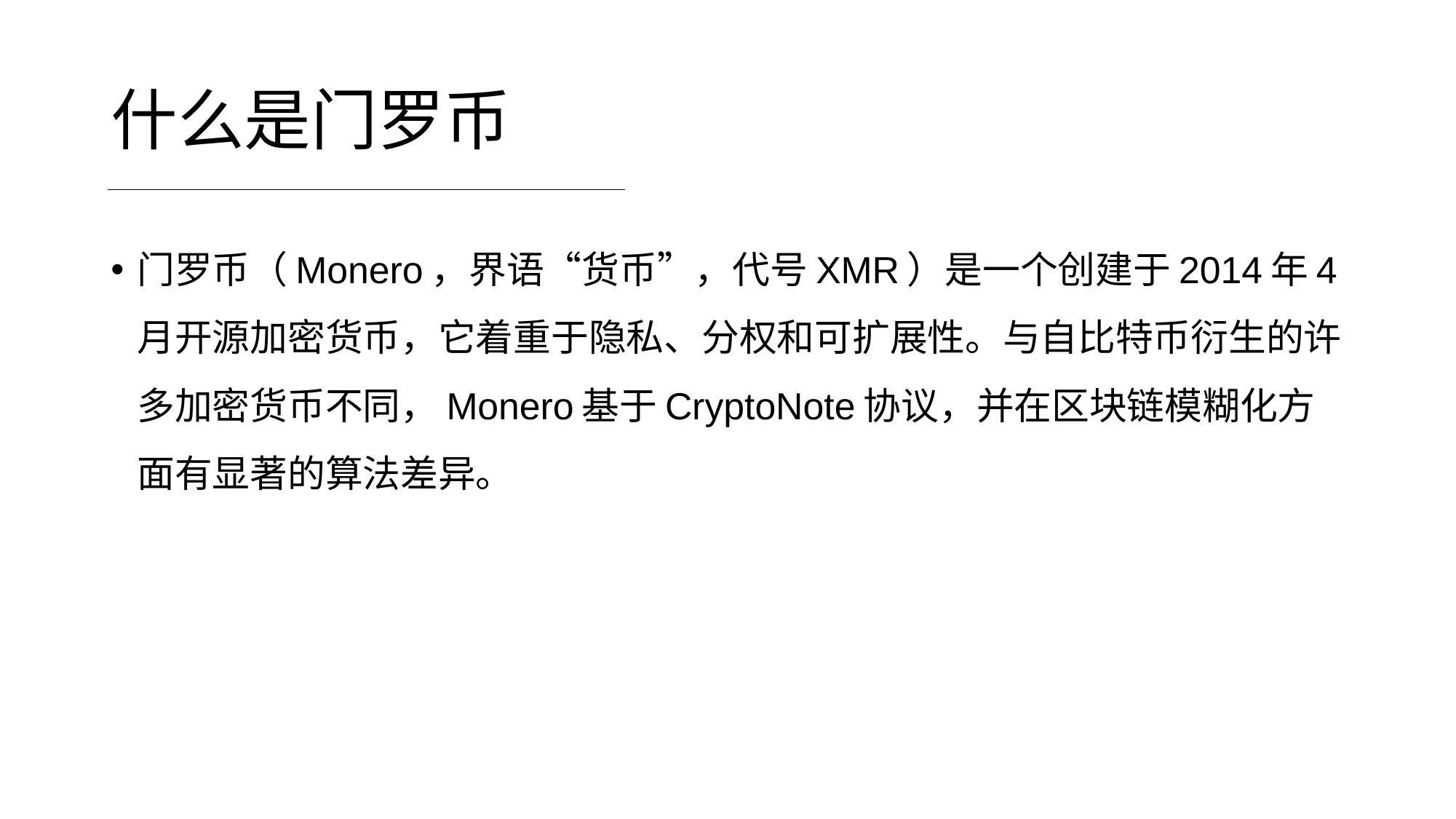

# 什么是门罗币
门罗币（Monero，界语“货币”，代号XMR）是一个创建于2014年4月开源加密货币，它着重于隐私、分权和可扩展性。与自比特币衍生的许多加密货币不同，Monero基于CryptoNote协议，并在区块链模糊化方面有显著的算法差异。